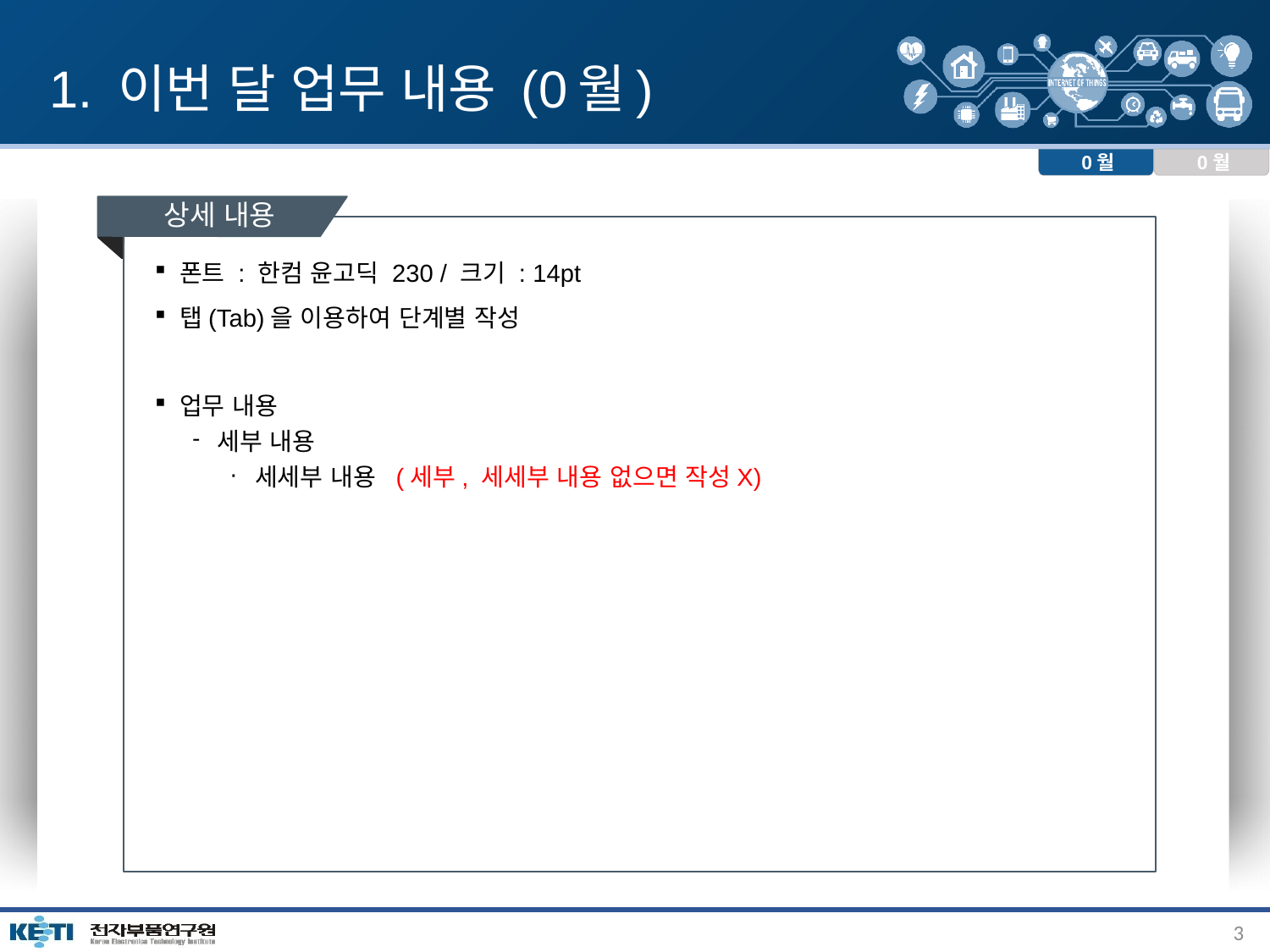

# 1. 이번 달 업무 내용 (0월)
0월
0월
상세 내용

폰트 : 한컴 윤고딕 230 / 크기 : 14pt
탭(Tab)을 이용하여 단계별 작성

업무 내용
세부 내용
세세부 내용  (세부, 세세부 내용 없으면 작성X)

3